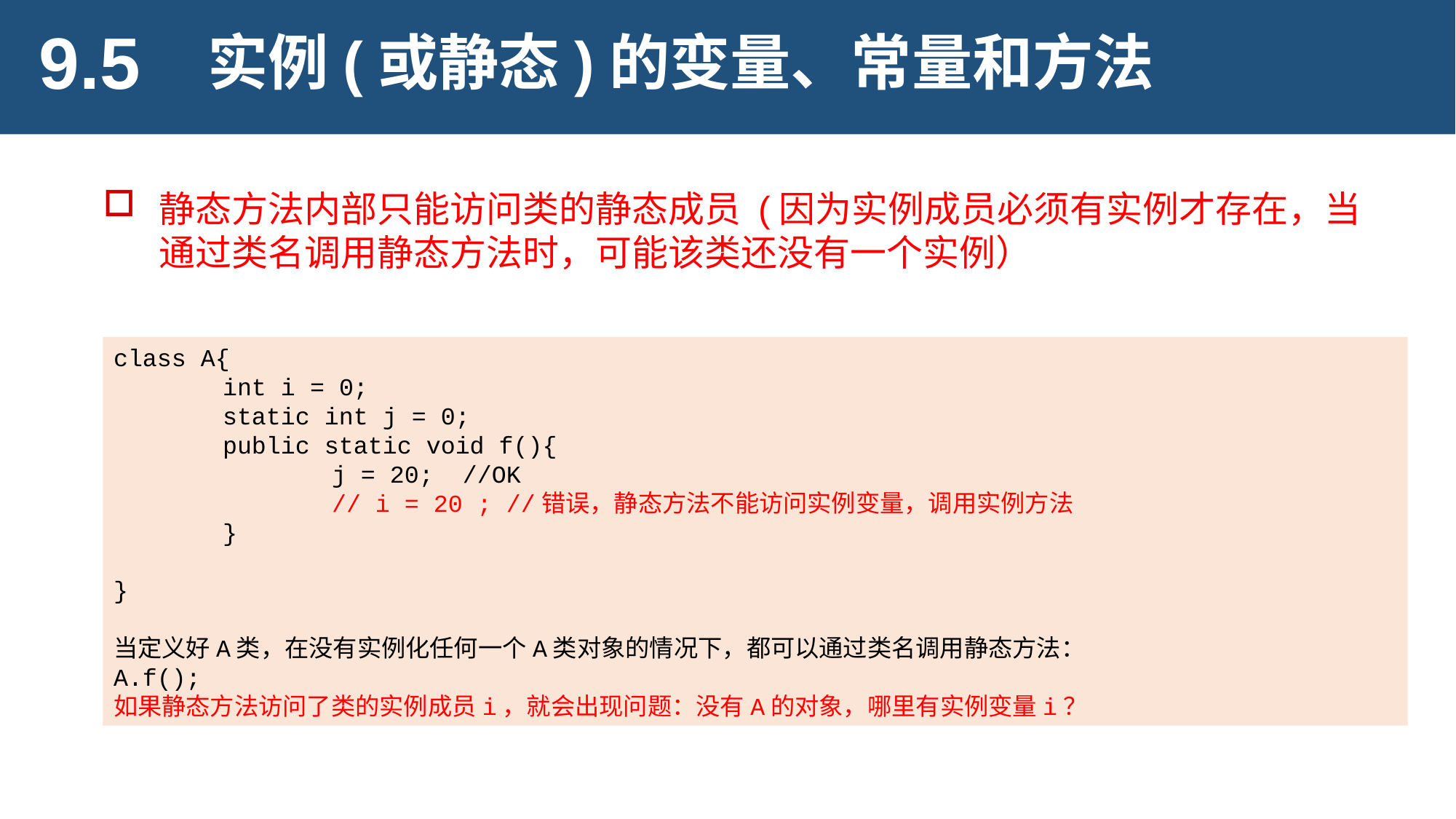

9.5
实例(或静态)的变量、常量和方法
静态方法内部只能访问类的静态成员 (因为实例成员必须有实例才存在，当通过类名调用静态方法时，可能该类还没有一个实例）
class A{
	int i = 0;
	static int j = 0;
	public static void f(){
		j = 20;  //OK
		// i = 20 ; //错误，静态方法不能访问实例变量，调用实例方法
	}

}

当定义好A类，在没有实例化任何一个A类对象的情况下，都可以通过类名调用静态方法：
A.f();
如果静态方法访问了类的实例成员i，就会出现问题：没有A的对象，哪里有实例变量i？